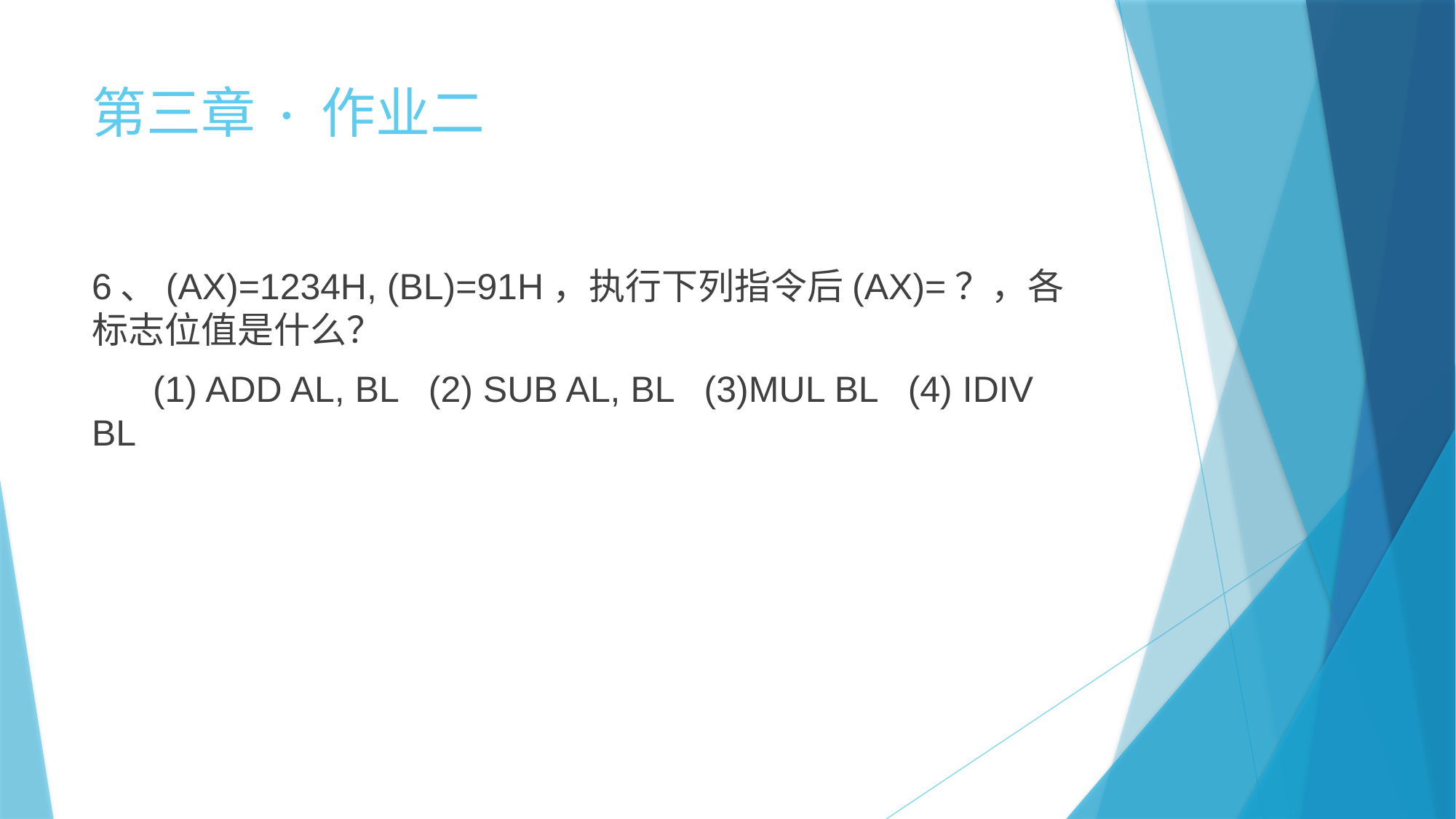

# 第三章 · 作业二
6、(AX)=1234H, (BL)=91H，执行下列指令后(AX)=？，各标志位值是什么？
      (1) ADD AL, BL   (2) SUB AL, BL   (3)MUL BL   (4) IDIV  BL